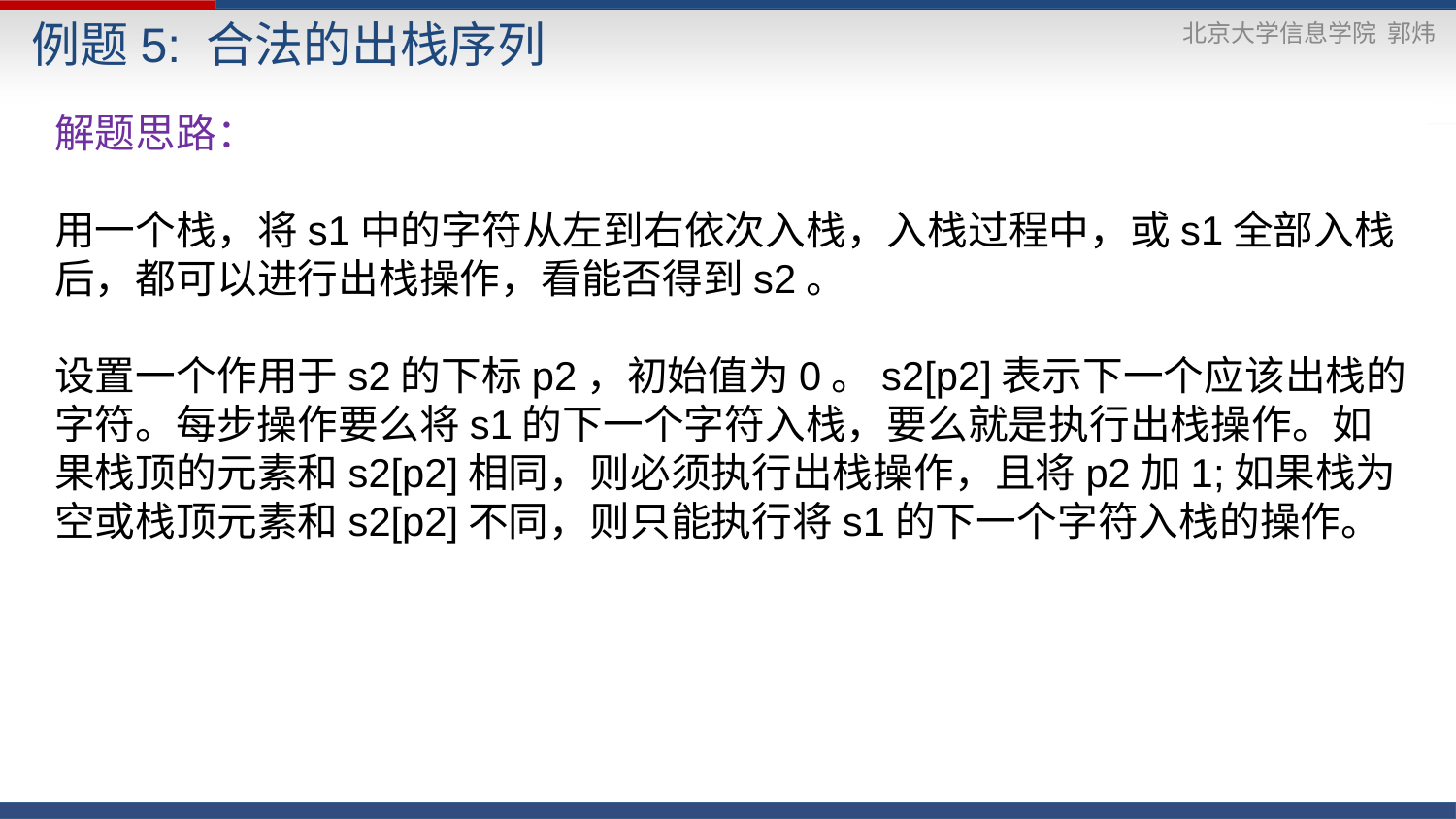

例题5: 合法的出栈序列
解题思路：

用一个栈，将s1中的字符从左到右依次入栈，入栈过程中，或s1全部入栈后，都可以进行出栈操作，看能否得到s2。

设置一个作用于s2的下标p2，初始值为0。s2[p2]表示下一个应该出栈的字符。每步操作要么将s1的下一个字符入栈，要么就是执行出栈操作。如果栈顶的元素和s2[p2]相同，则必须执行出栈操作，且将p2加1;如果栈为空或栈顶元素和s2[p2]不同，则只能执行将s1的下一个字符入栈的操作。